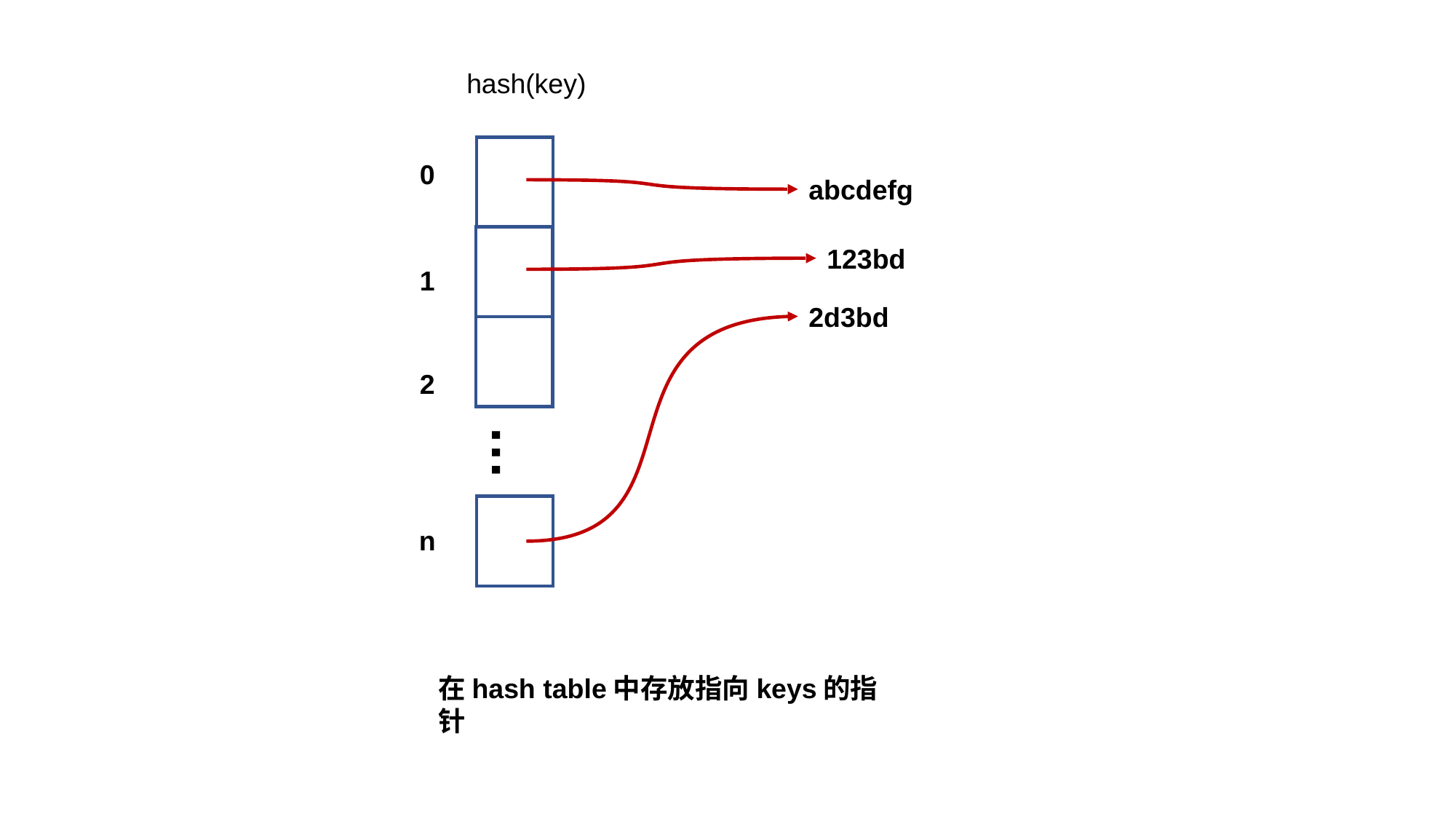

hash(key)

0
abcdefg

123bd
1
2d3bd

2
…

n
在hash table中存放指向keys的指针